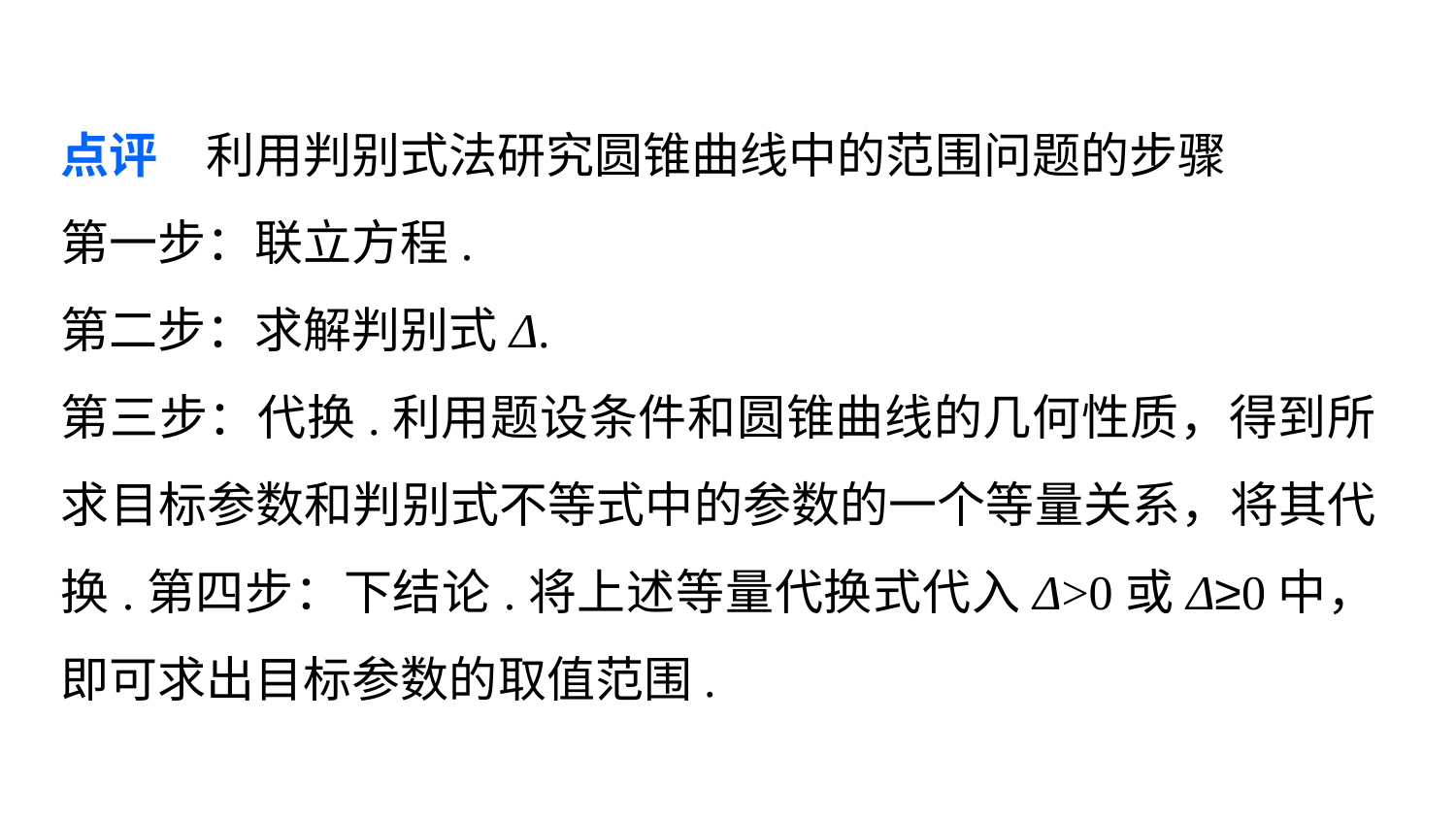

点评　利用判别式法研究圆锥曲线中的范围问题的步骤
第一步：联立方程.
第二步：求解判别式Δ.
第三步：代换.利用题设条件和圆锥曲线的几何性质，得到所求目标参数和判别式不等式中的参数的一个等量关系，将其代换.第四步：下结论.将上述等量代换式代入Δ>0或Δ≥0中，即可求出目标参数的取值范围.